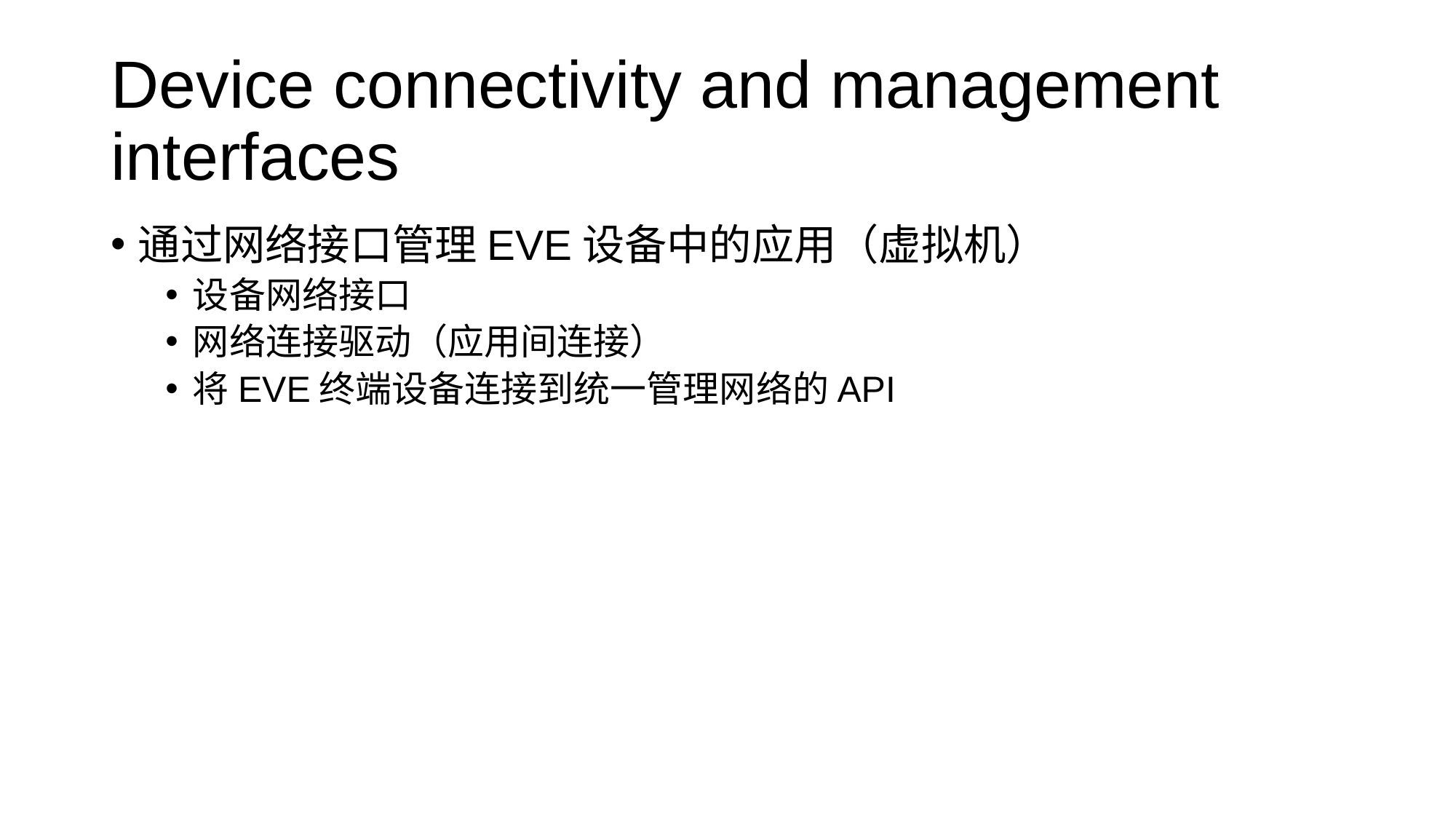

# Device connectivity and management interfaces
通过网络接口管理EVE设备中的应用（虚拟机）
设备网络接口
网络连接驱动（应用间连接）
将EVE终端设备连接到统一管理网络的API